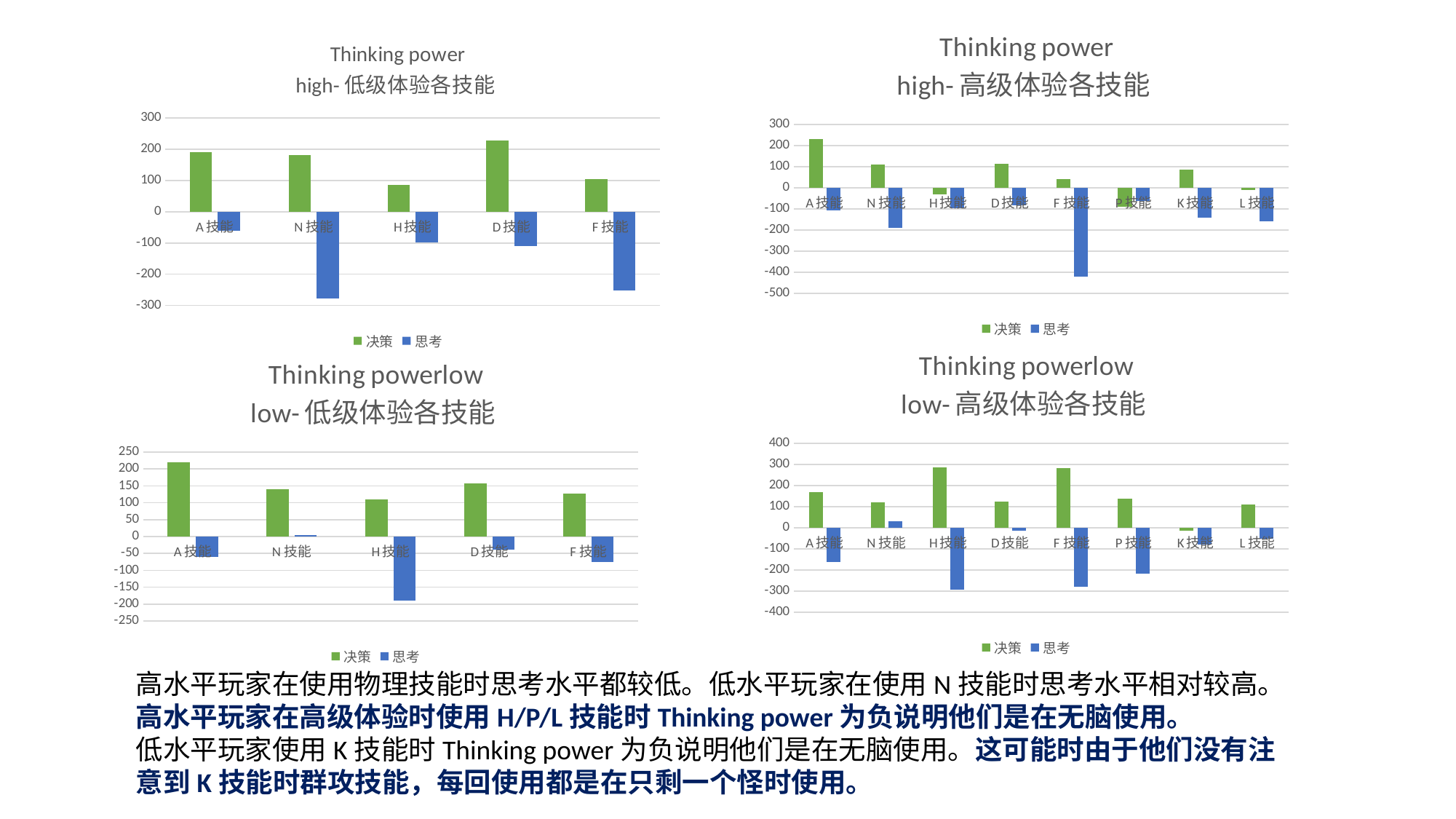

### Chart: Thinking power
high-高级体验各技能

| Category |  |  |
|---|---|---|
| A技能 | 230.3803728216956 | -106.87677909318325 |
| N技能 | 108.82100434304836 | -188.40112186523197 |
| H技能 | -31.74641395535106 | -97.42902543800662 |
| D技能 | 112.0130889872532 | -82.42400555321217 |
| F技能 | 39.86692704348133 | -420.79545077588665 |
| P技能 | -90.94214295520216 | -62.40436928833046 |
| K技能 | 86.46179310502522 | -141.67466503644317 |
| L技能 | -12.298480470588355 | -158.26390749761927 |

### Chart: Thinking power
high-低级体验各技能

| Category |  |  |
|---|---|---|
| A技能 | 192.06793335358736 | -61.682813190889085 |
| N技能 | 182.35296650727705 | -278.6718032100718 |
| H技能 | 85.93792885207438 | -98.61243053286198 |
| D技能 | 227.94882728162023 | -109.30579462598811 |
| F技能 | 104.09998027580166 | -252.10694187414768 |

### Chart: Thinking powerlow
low-高级体验各技能

| Category |  |  |
|---|---|---|
| A技能 | 167.83252328775814 | -161.18459357611096 |
| N技能 | 120.11353534781706 | 30.685377565650974 |
| H技能 | 286.46951518172705 | -292.17586665555876 |
| D技能 | 123.68062352078674 | -14.604662313825251 |
| F技能 | 281.8776227633584 | -278.2038266718393 |
| P技能 | 137.8296301065506 | -216.54670120668877 |
| K技能 | -15.292957351438663 | -81.30970072150615 |
| L技能 | 111.22544730440337 | -50.911644745581626 |

### Chart: Thinking powerlow
low-低级体验各技能

| Category |  |  |
|---|---|---|
| A技能 | 218.94408137843794 | -60.37382421008127 |
| N技能 | 140.68069557050978 | 4.767586962832775 |
| H技能 | 109.71146458848547 | -190.42320604106206 |
| D技能 | 156.48852131410572 | -38.03844156149413 |
| F技能 | 127.08837353096358 | -76.54670821487613 |
高水平玩家在使用物理技能时思考水平都较低。低水平玩家在使用N技能时思考水平相对较高。
高水平玩家在高级体验时使用H/P/L技能时Thinking power为负说明他们是在无脑使用。
低水平玩家使用K技能时Thinking power为负说明他们是在无脑使用。这可能时由于他们没有注意到K技能时群攻技能，每回使用都是在只剩一个怪时使用。